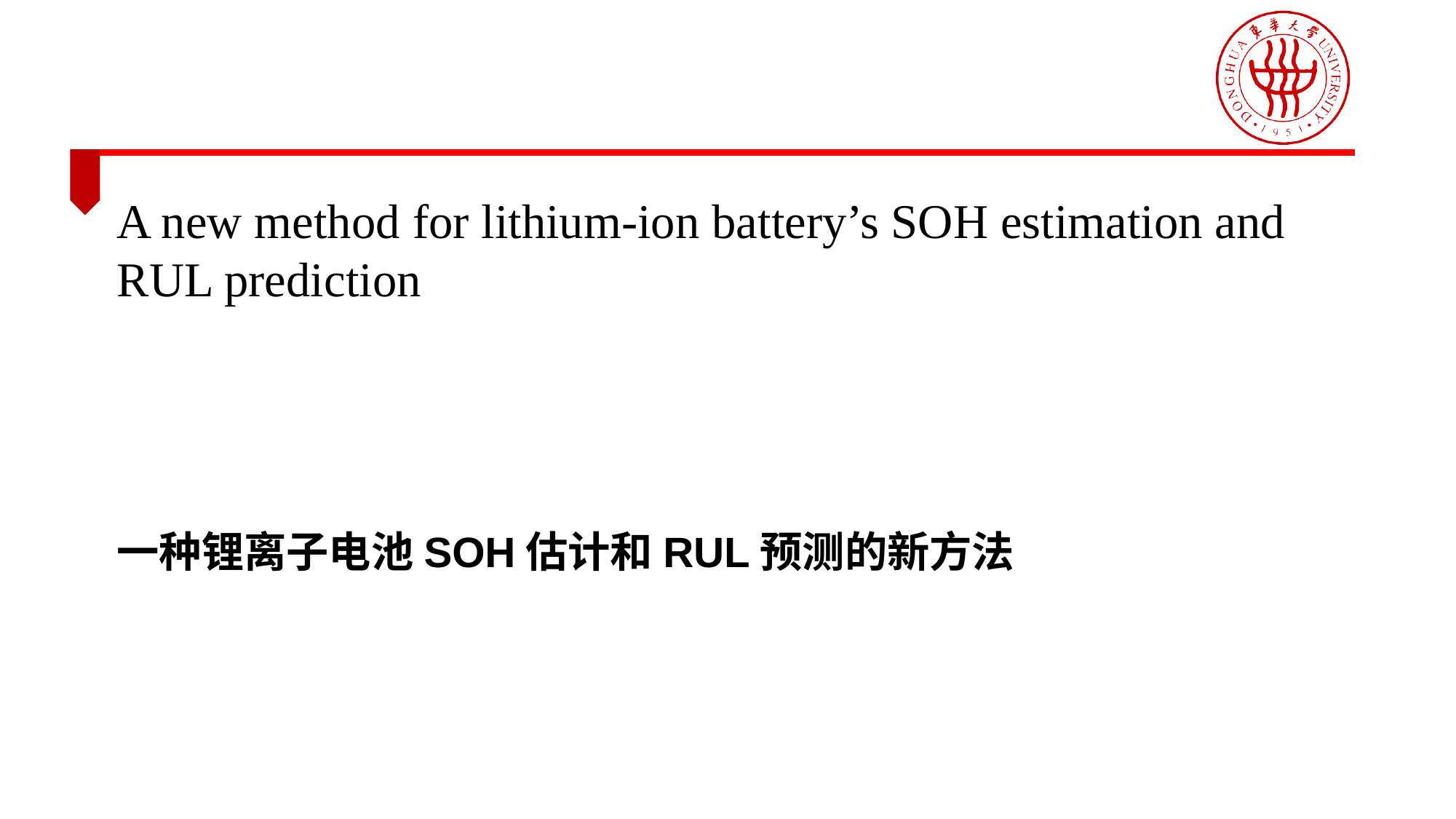

A new method for lithium-ion battery’s SOH estimation and RUL prediction

一种锂离子电池SOH估计和RUL预测的新方法